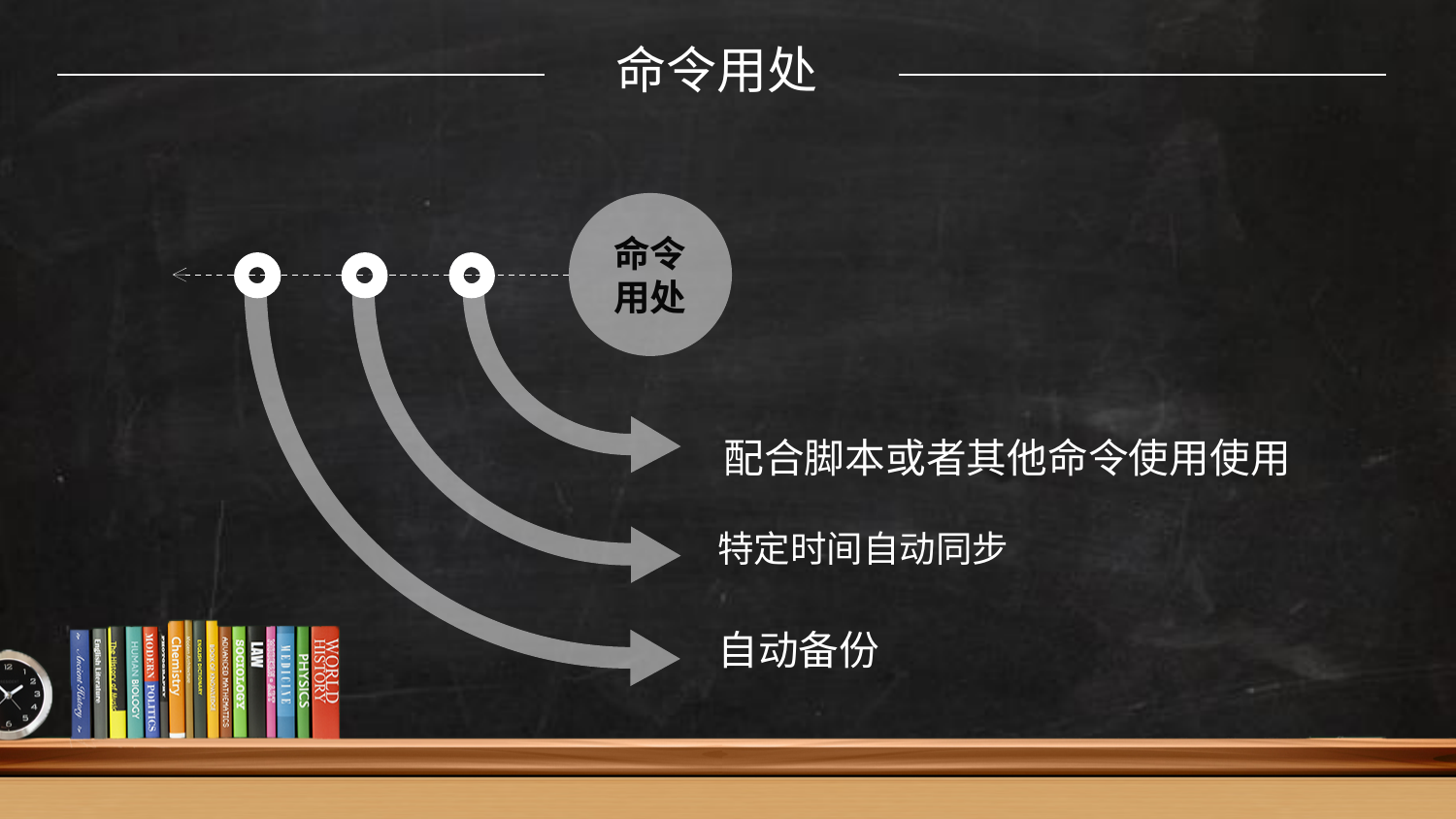

命令用处
命令用处

配合脚本或者其他命令使用使用
特定时间自动同步
自动备份